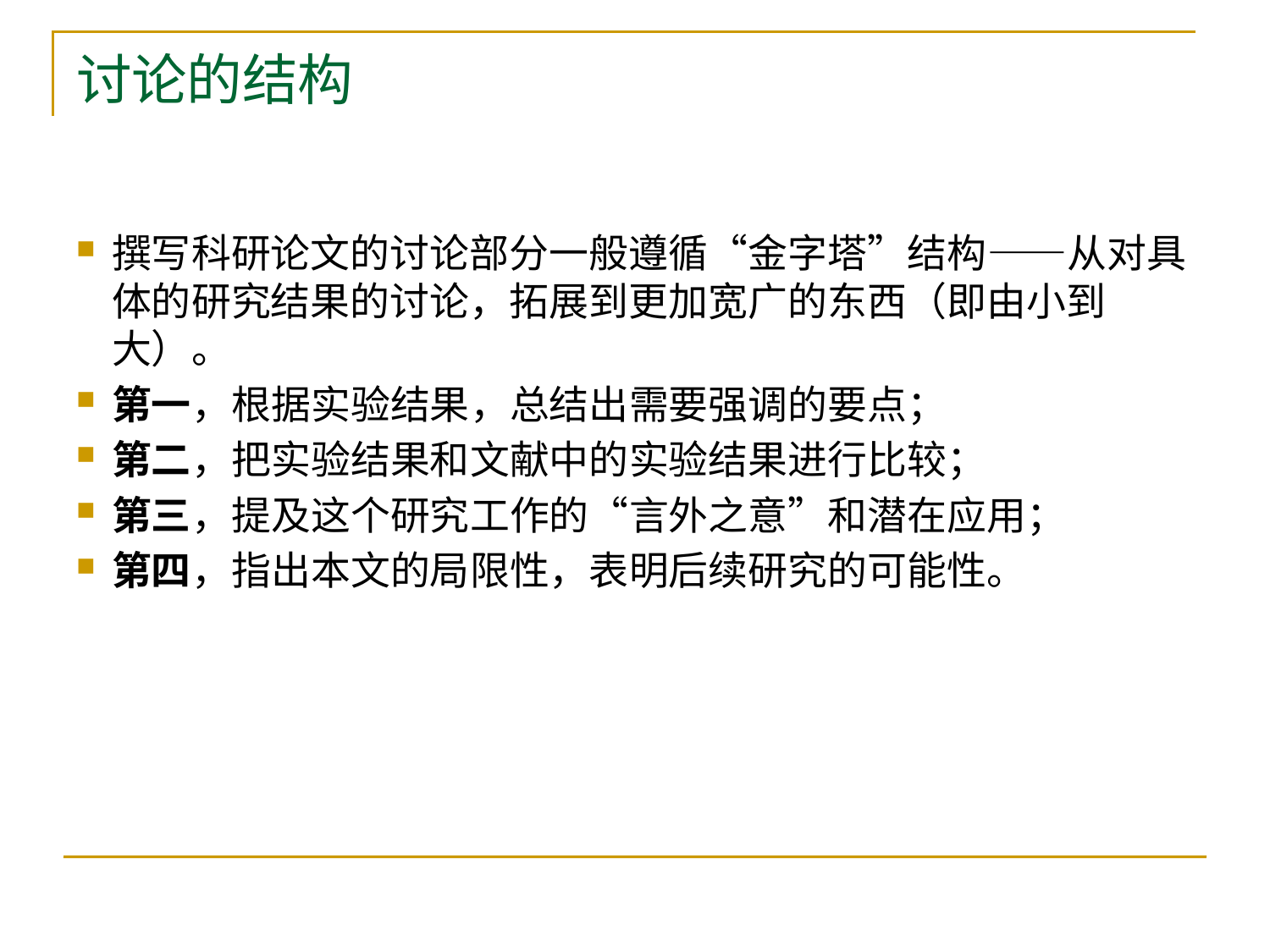

# 讨论的结构
撰写科研论文的讨论部分一般遵循“金字塔”结构——从对具体的研究结果的讨论，拓展到更加宽广的东西（即由小到大）。
第一，根据实验结果，总结出需要强调的要点；
第二，把实验结果和文献中的实验结果进行比较；
第三，提及这个研究工作的“言外之意”和潜在应用；
第四，指出本文的局限性，表明后续研究的可能性。